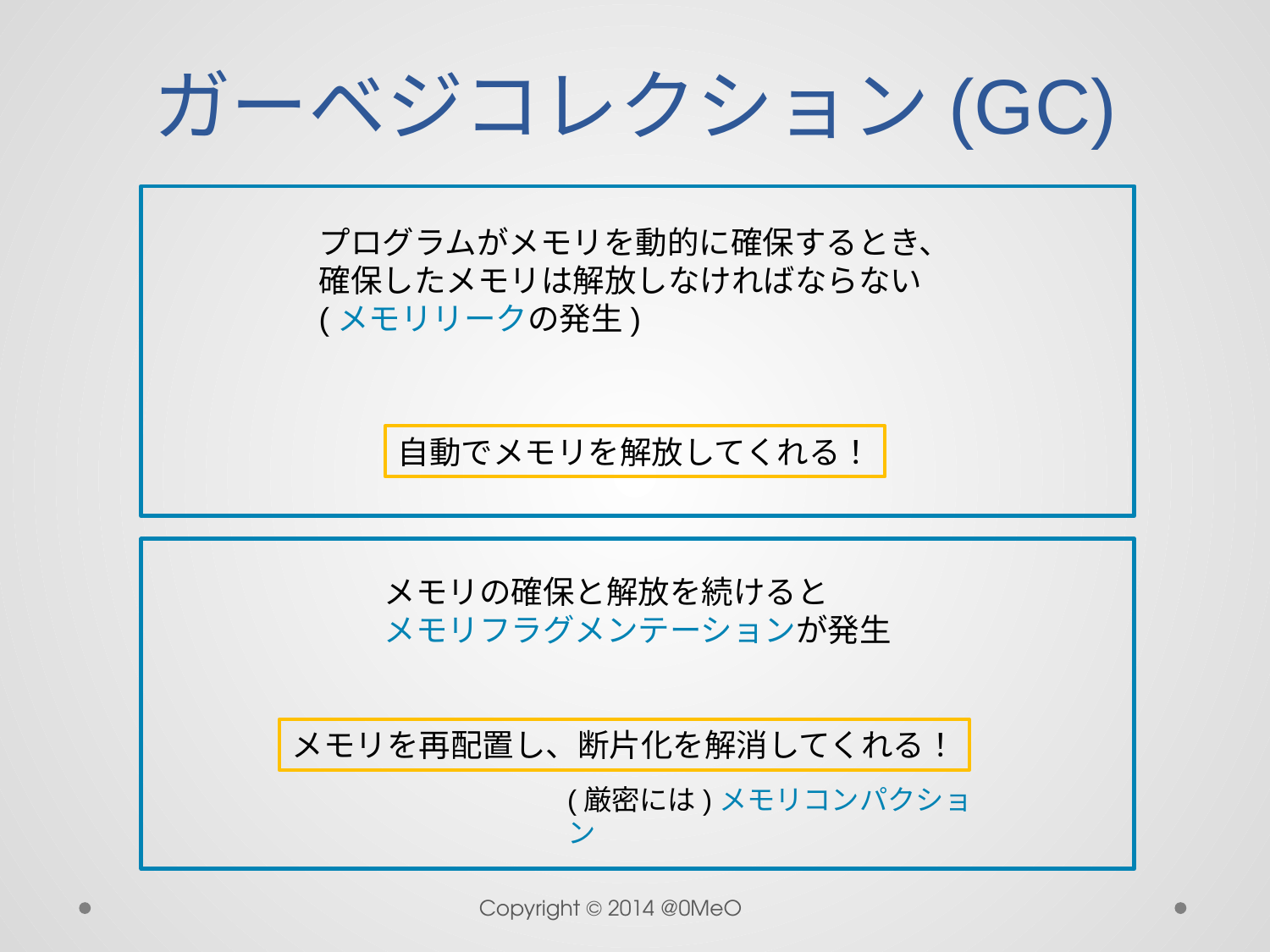

# ガーベジコレクション(GC)

プログラムがメモリを動的に確保するとき、
確保したメモリは解放しなければならない
(メモリリークの発生)
自動でメモリを解放してくれる！

メモリの確保と解放を続けると
メモリフラグメンテーションが発生
メモリを再配置し、断片化を解消してくれる！
(厳密には)メモリコンパクション